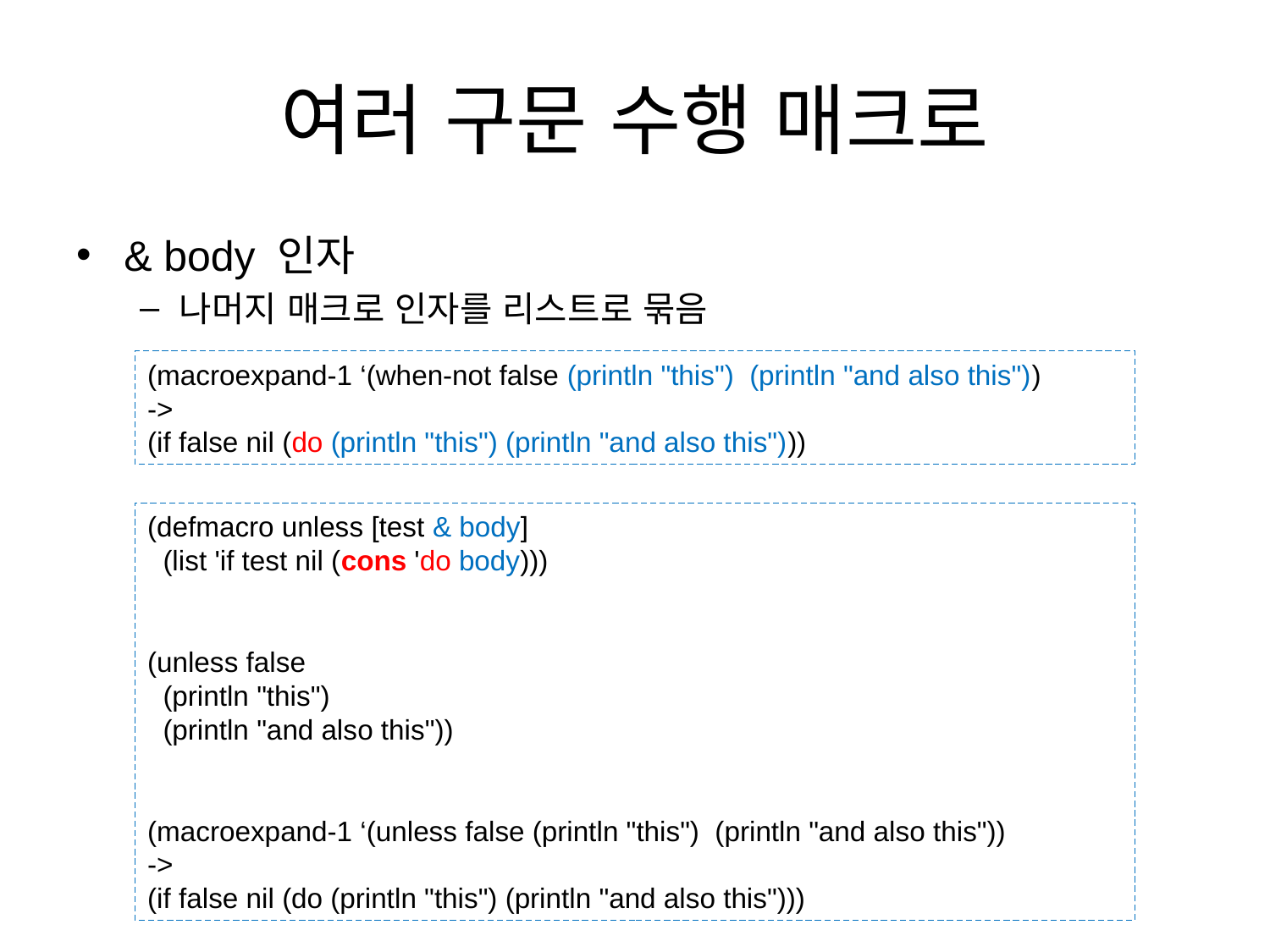

# 여러 구문 수행 매크로
& body 인자
나머지 매크로 인자를 리스트로 묶음
(macroexpand-1 ‘(when-not false (println "this")  (println "and also this"))
->
(if false nil (do (println "this") (println "and also this")))
(defmacro unless [test & body]
  (list 'if test nil (cons 'do body)))

(unless false
  (println "this")
  (println "and also this"))

(macroexpand-1 ‘(unless false (println "this")  (println "and also this"))
->
(if false nil (do (println "this") (println "and also this")))